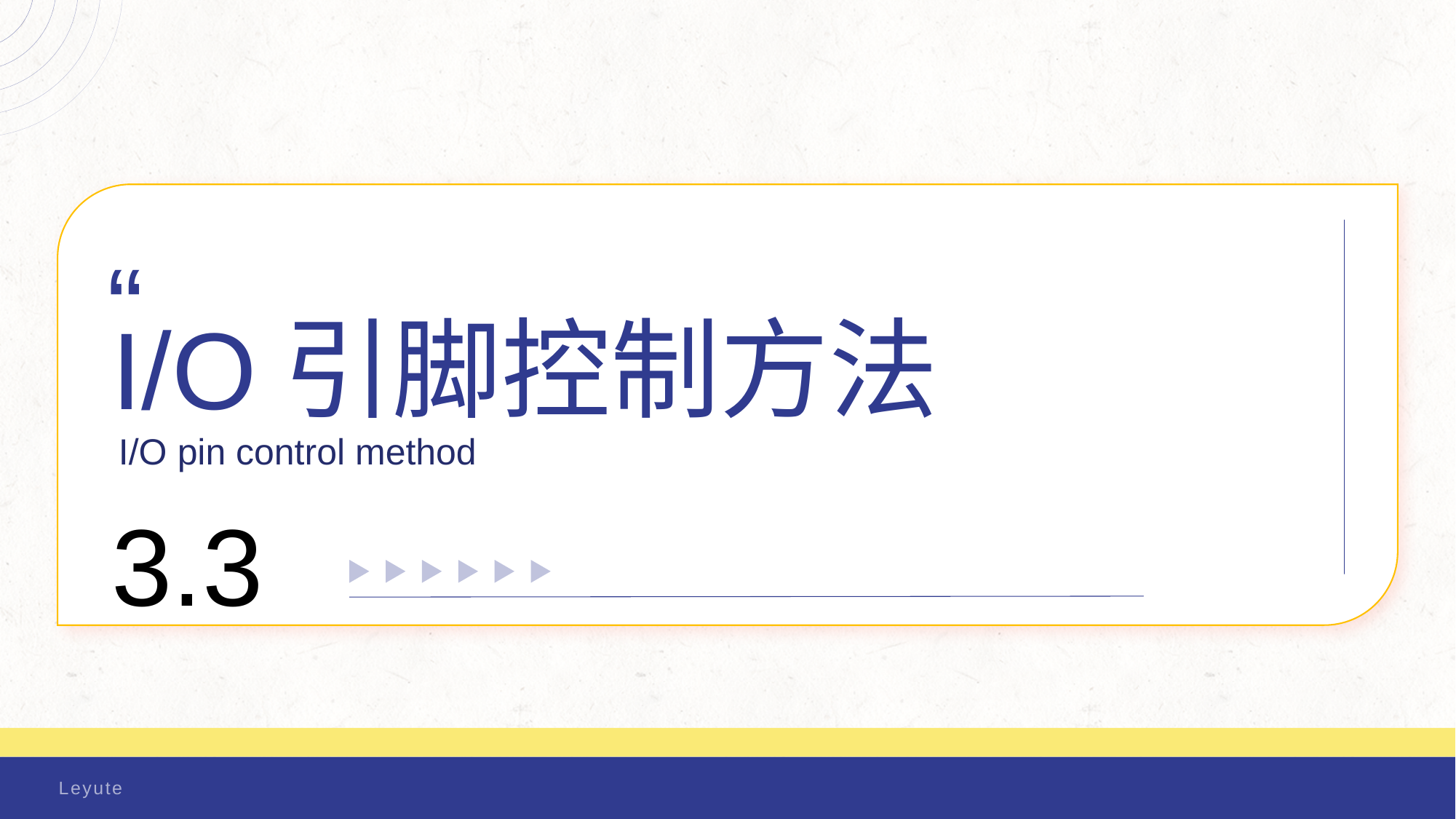

“
I/O引脚控制方法
I/O pin control method
3.3